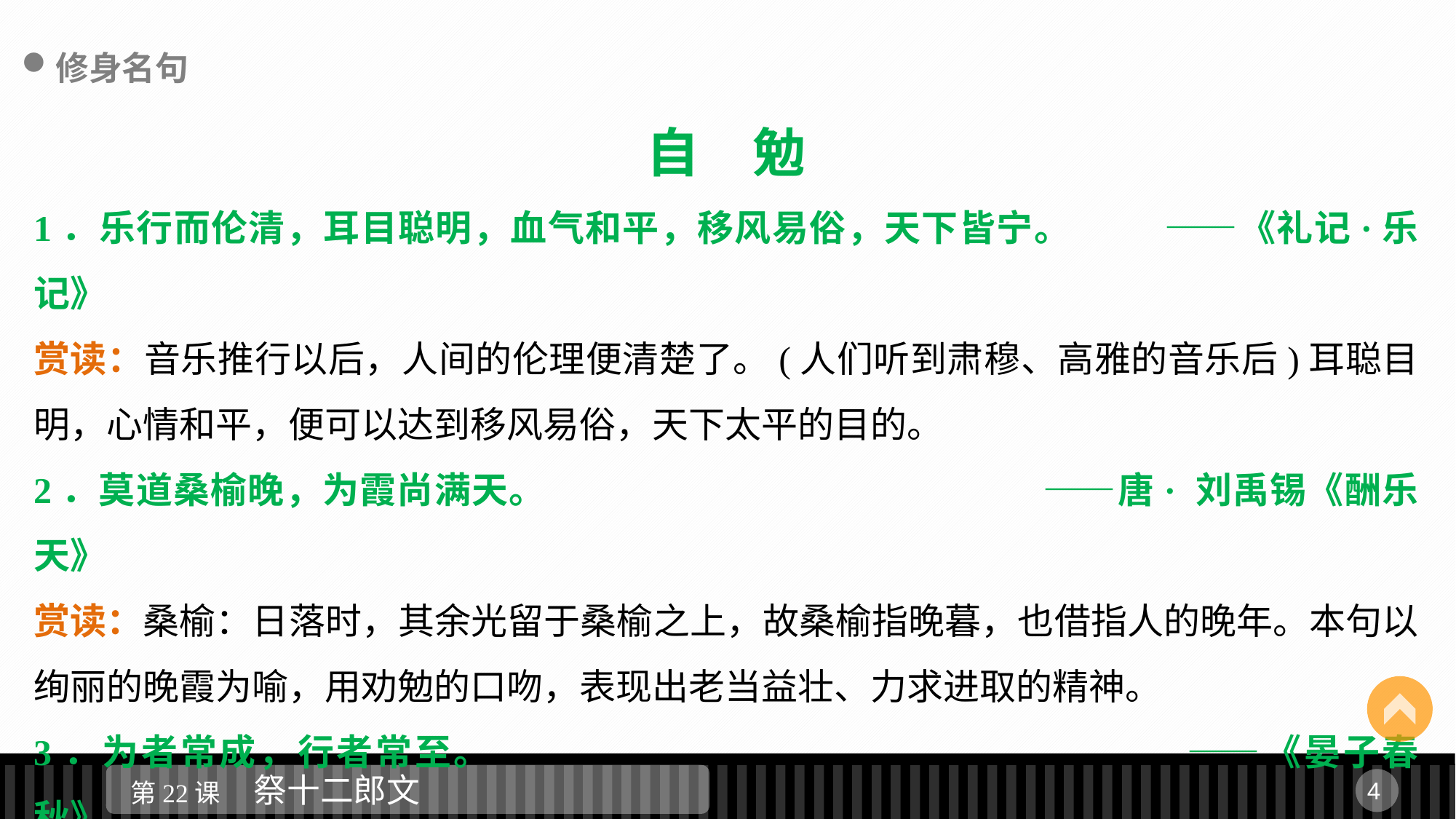

修身名句
自　勉
1．乐行而伦清，耳目聪明，血气和平，移风易俗，天下皆宁。	 ——《礼记·乐记》
赏读：音乐推行以后，人间的伦理便清楚了。(人们听到肃穆、高雅的音乐后)耳聪目明，心情和平，便可以达到移风易俗，天下太平的目的。
2．莫道桑榆晚，为霞尚满天。					 ——唐· 刘禹锡《酬乐天》
赏读：桑榆：日落时，其余光留于桑榆之上，故桑榆指晚暮，也借指人的晚年。本句以绚丽的晚霞为喻，用劝勉的口吻，表现出老当益壮、力求进取的精神。
3．为者常成，行者常至。							 ——《晏子春秋》
赏读：努力去做的人就可以成功，努力前行的人就可以达到目的地，也就是说事在人为。